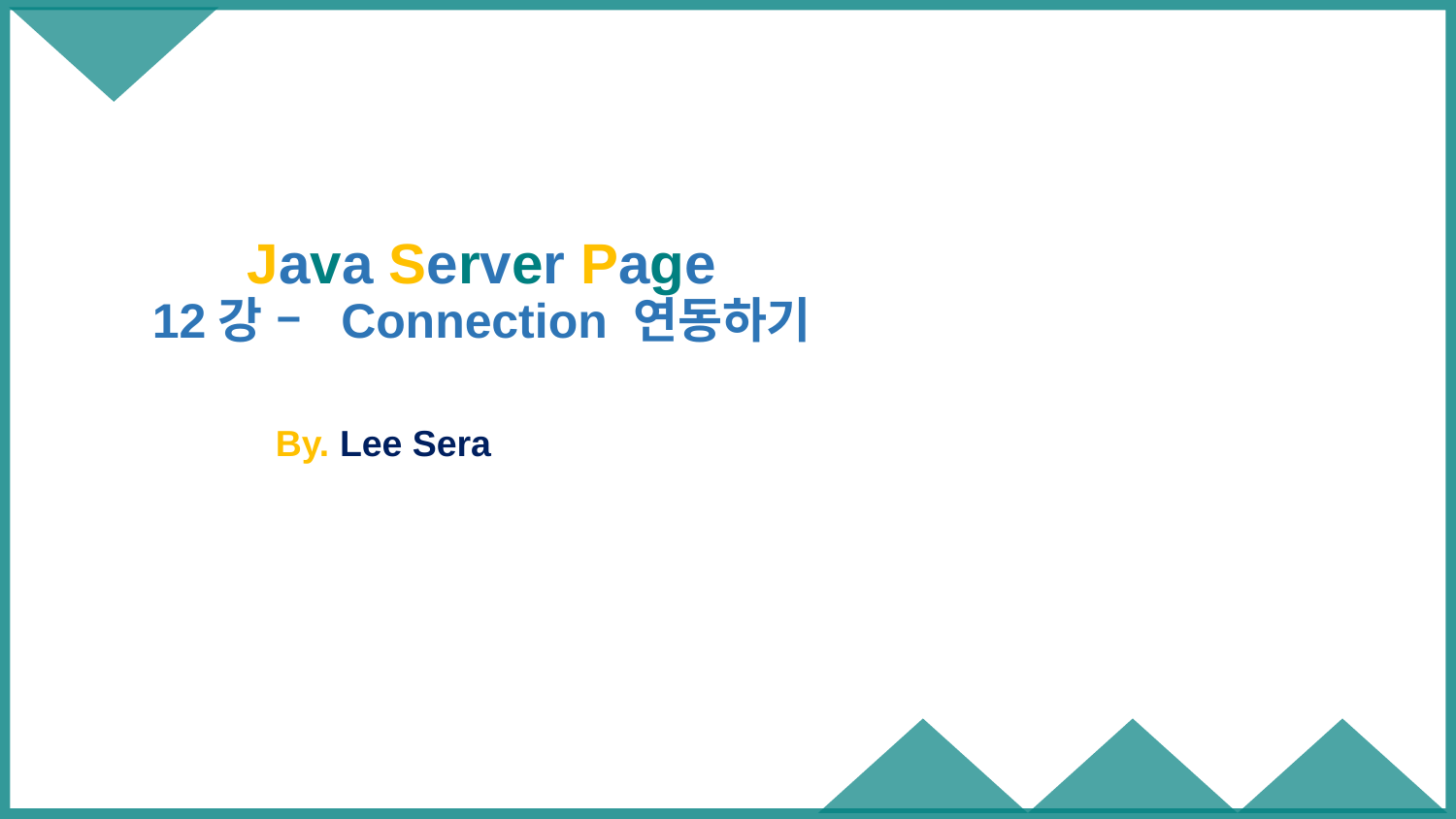

# Java Server Page 12강 –  Connection 연동하기
By. Lee Sera